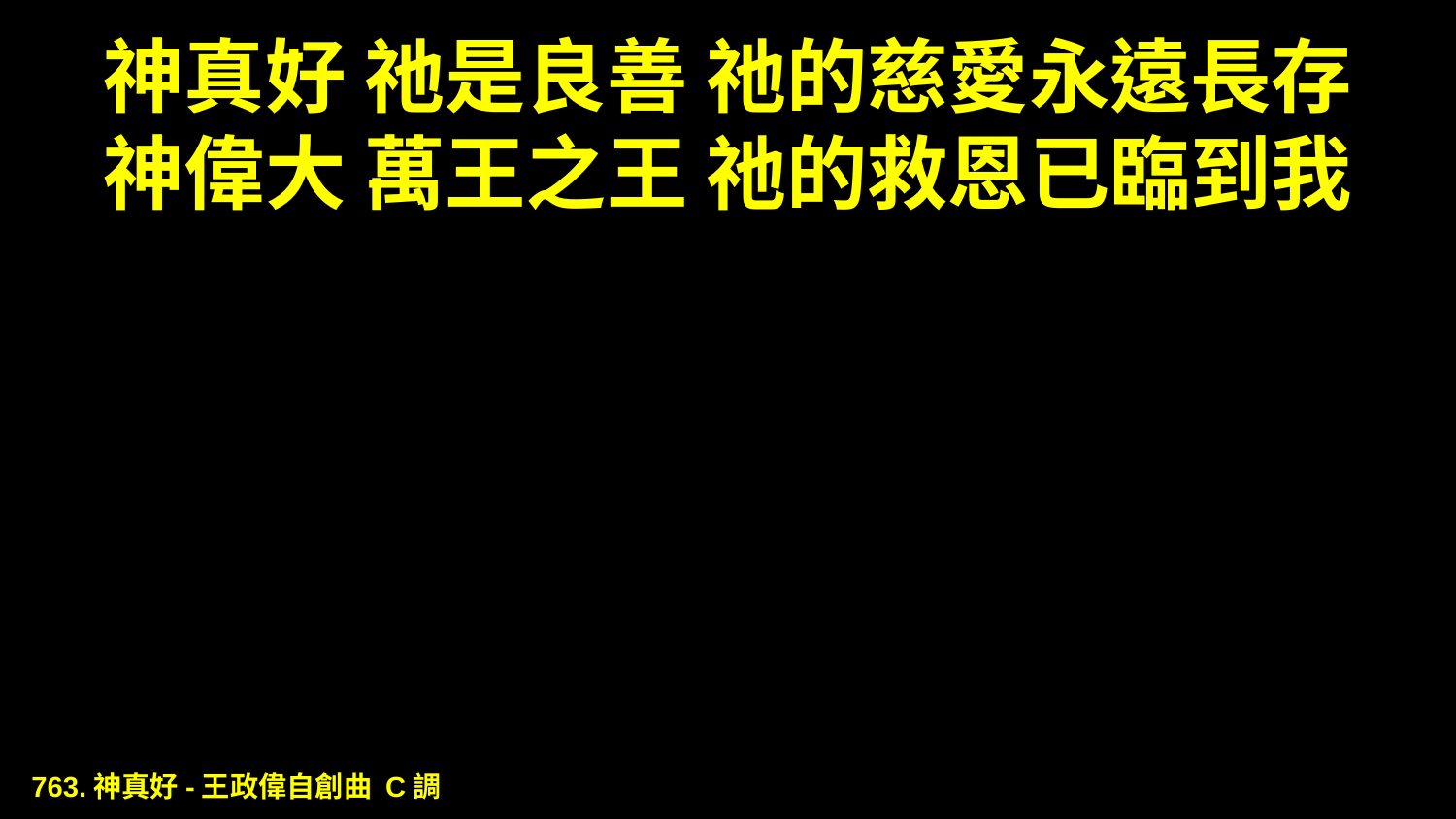

# 神真好 祂是良善 祂的慈愛永遠長存 神偉大 萬王之王 祂的救恩已臨到我
763.神真好-王政偉自創曲 C調